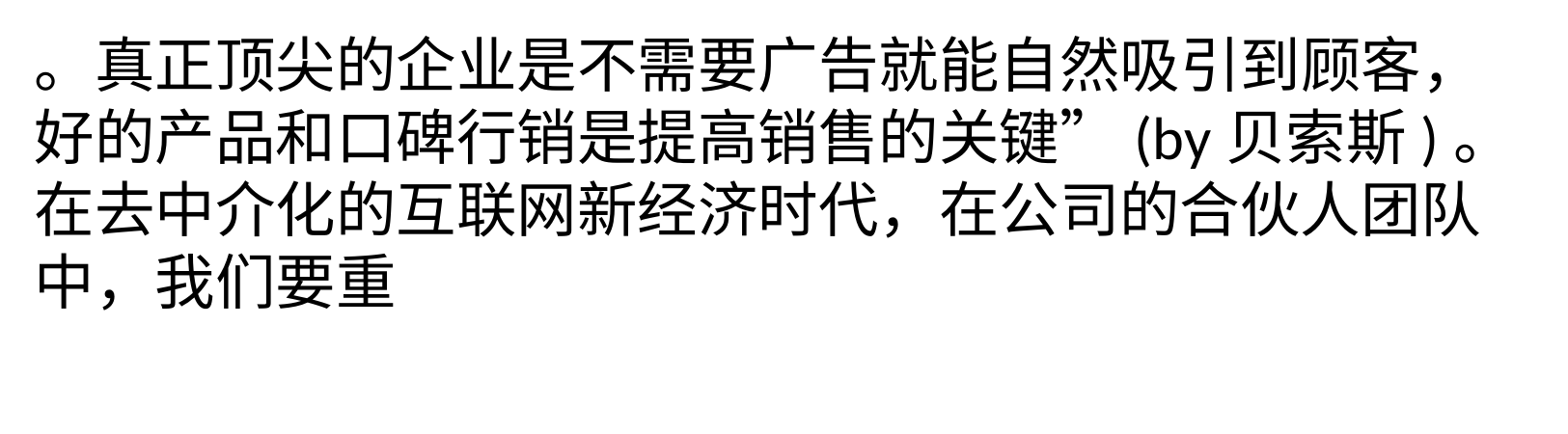

。真正顶尖的企业是不需要广告就能自然吸引到顾客，好的产品和口碑行销是提高销售的关键”(by贝索斯)。在去中介化的互联网新经济时代，在公司的合伙人团队中，我们要重